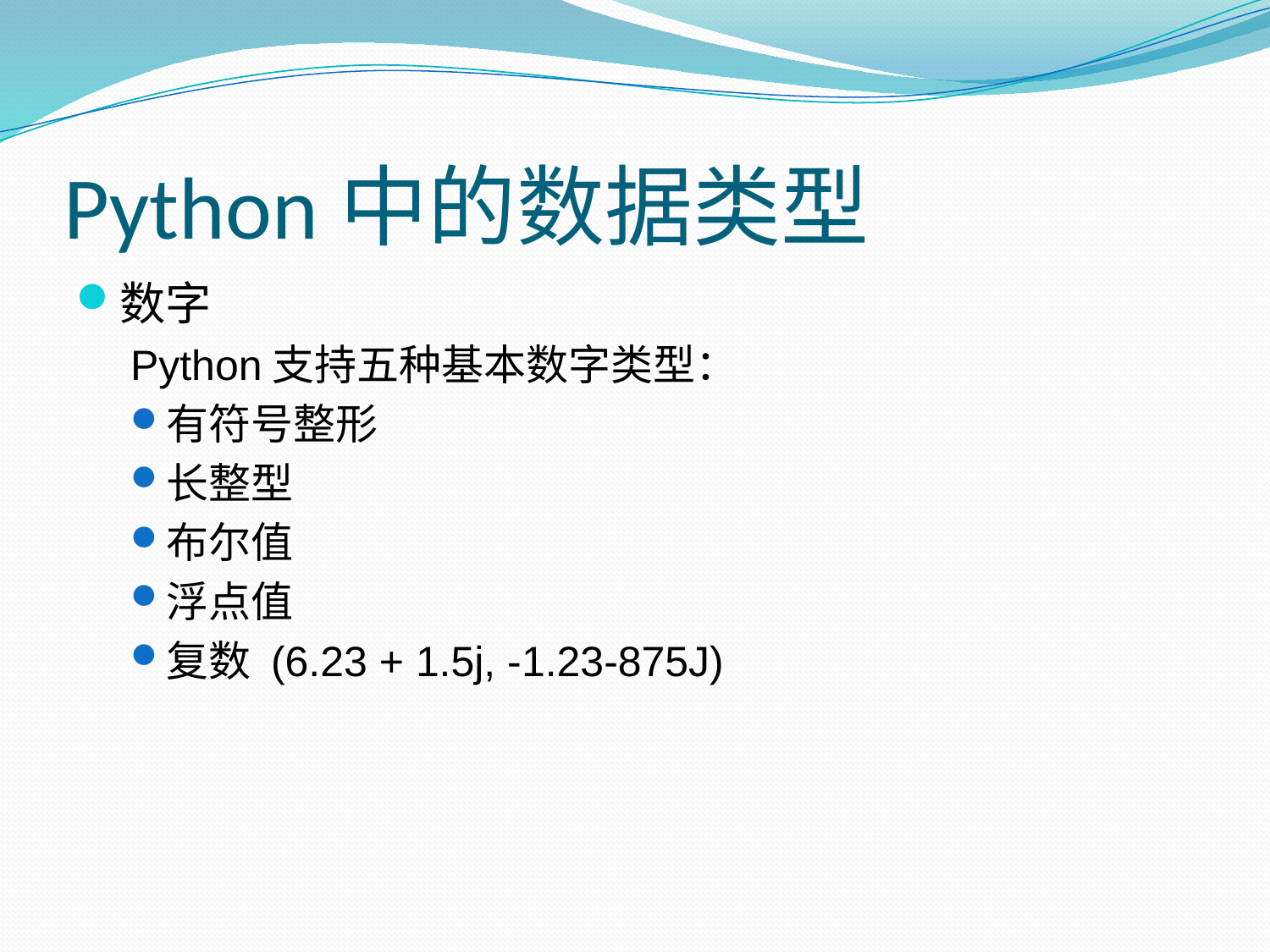

# Python中的数据类型
数字
Python支持五种基本数字类型：
有符号整形
长整型
布尔值
浮点值
复数 (6.23 + 1.5j, -1.23-875J)